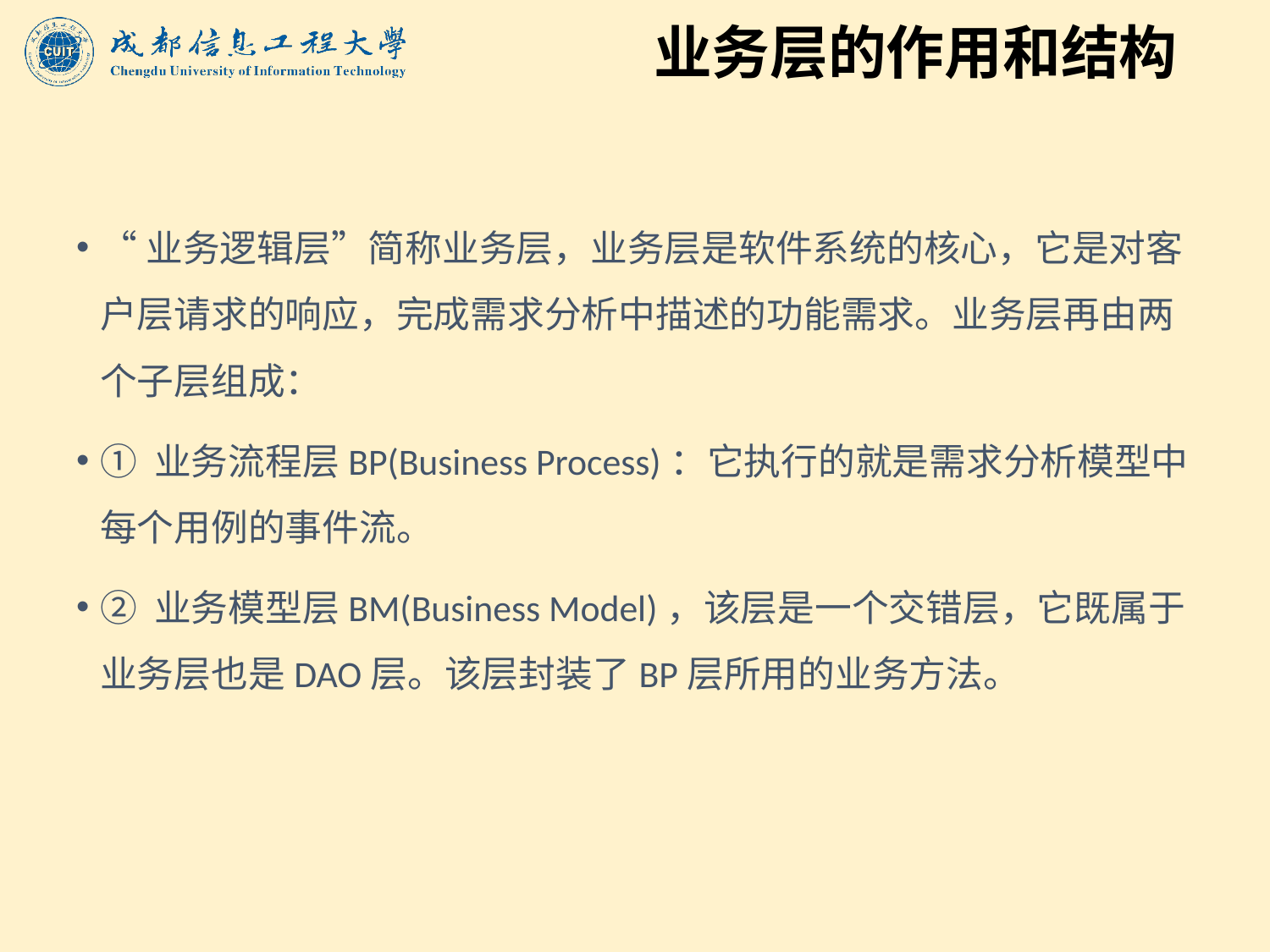

# 业务层的作用和结构
“业务逻辑层”简称业务层，业务层是软件系统的核心，它是对客户层请求的响应，完成需求分析中描述的功能需求。业务层再由两个子层组成：
① 业务流程层BP(Business Process)：它执行的就是需求分析模型中每个用例的事件流。
② 业务模型层BM(Business Model)，该层是一个交错层，它既属于业务层也是DAO层。该层封装了BP层所用的业务方法。